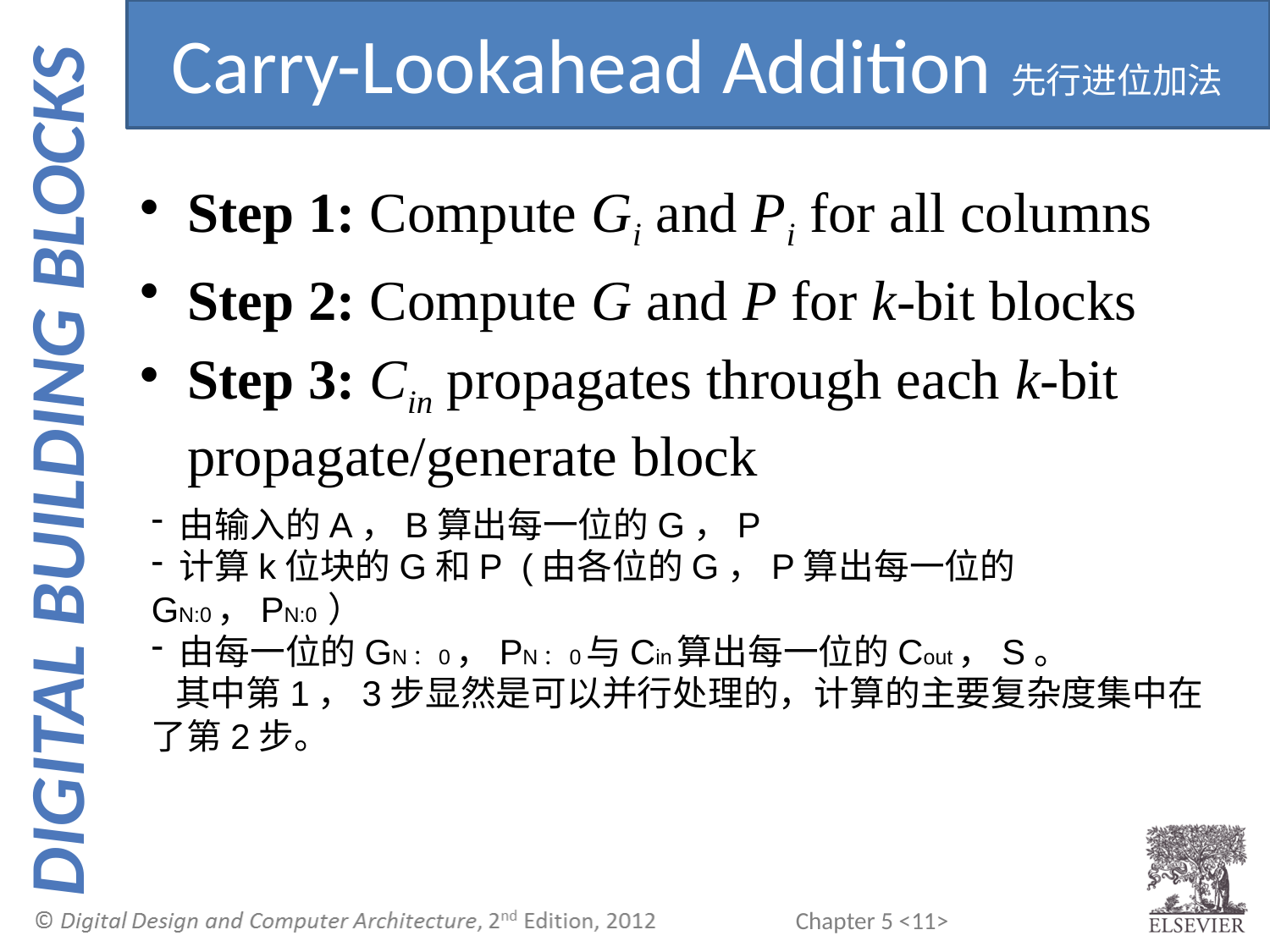

Carry-Lookahead Addition先行进位加法
Step 1: Compute Gi and Pi for all columns
Step 2: Compute G and P for k-bit blocks
Step 3: Cin propagates through each k-bit propagate/generate block
 由输入的A，B算出每一位的G，P
 计算k位块的G和P  (由各位的G，P算出每一位的GN:0，PN:0 ）
 由每一位的GN：0，PN：0与Cin算出每一位的Cout，S。
  其中第1，3步显然是可以并行处理的，计算的主要复杂度集中在了第2步。